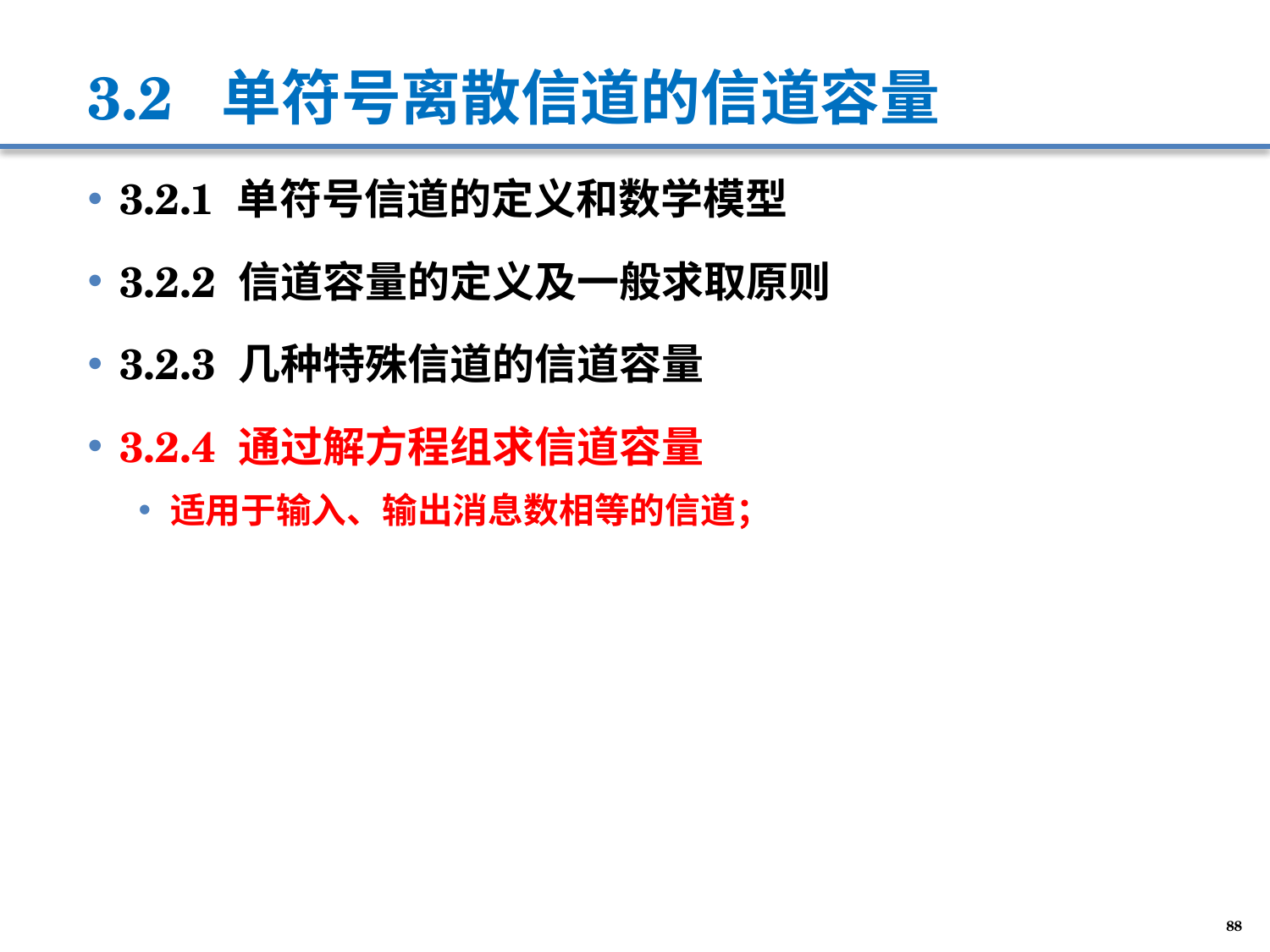

# 3.2  单符号离散信道的信道容量
3.2.1 单符号信道的定义和数学模型
3.2.2 信道容量的定义及一般求取原则
3.2.3 几种特殊信道的信道容量
3.2.4 通过解方程组求信道容量
适用于输入、输出消息数相等的信道；
88